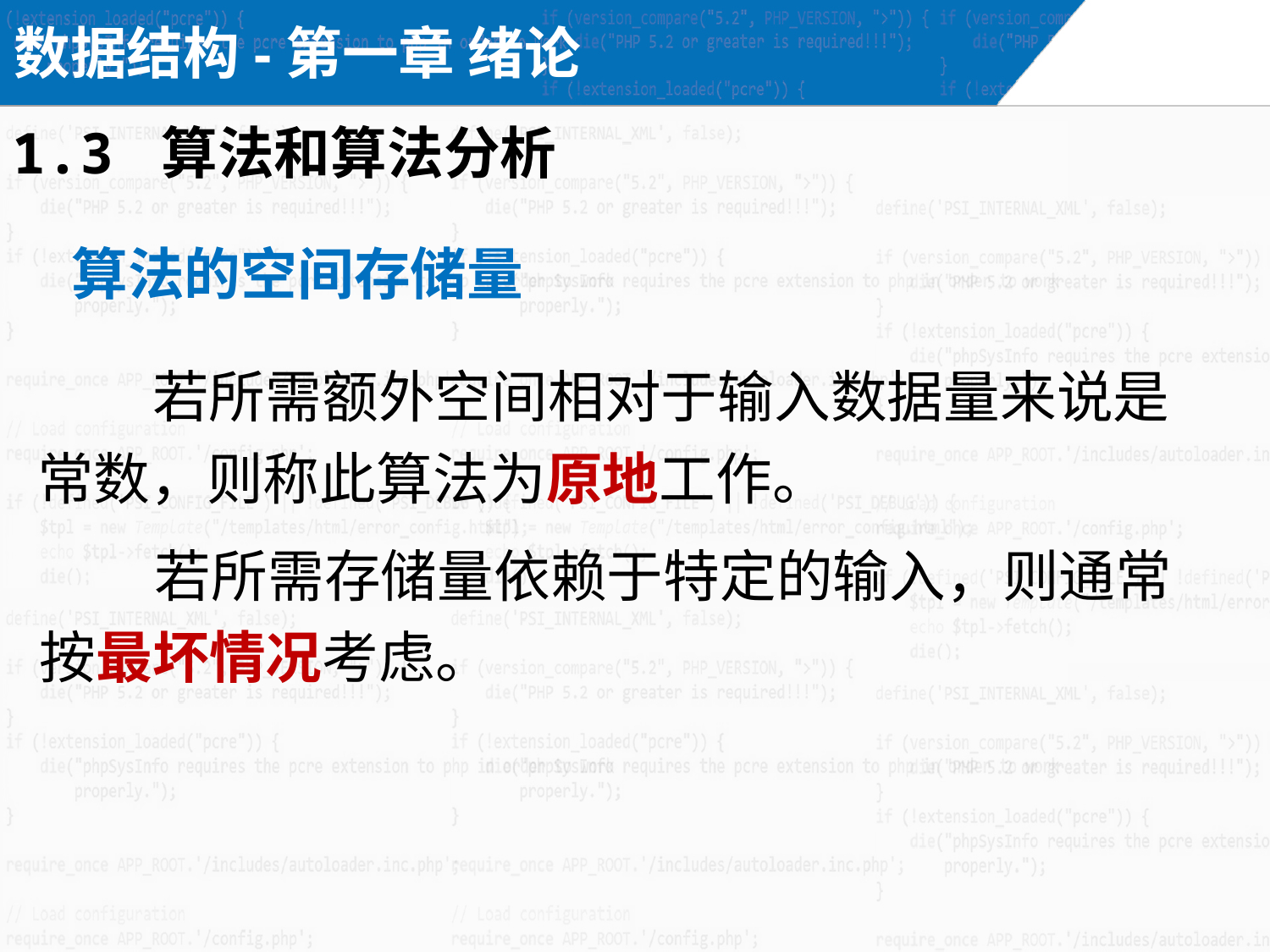

数据结构-第一章 绪论
1.3 算法和算法分析
算法的空间存储量
        若所需额外空间相对于输入数据量来说是常数，则称此算法为原地工作。
        若所需存储量依赖于特定的输入，则通常按最坏情况考虑。